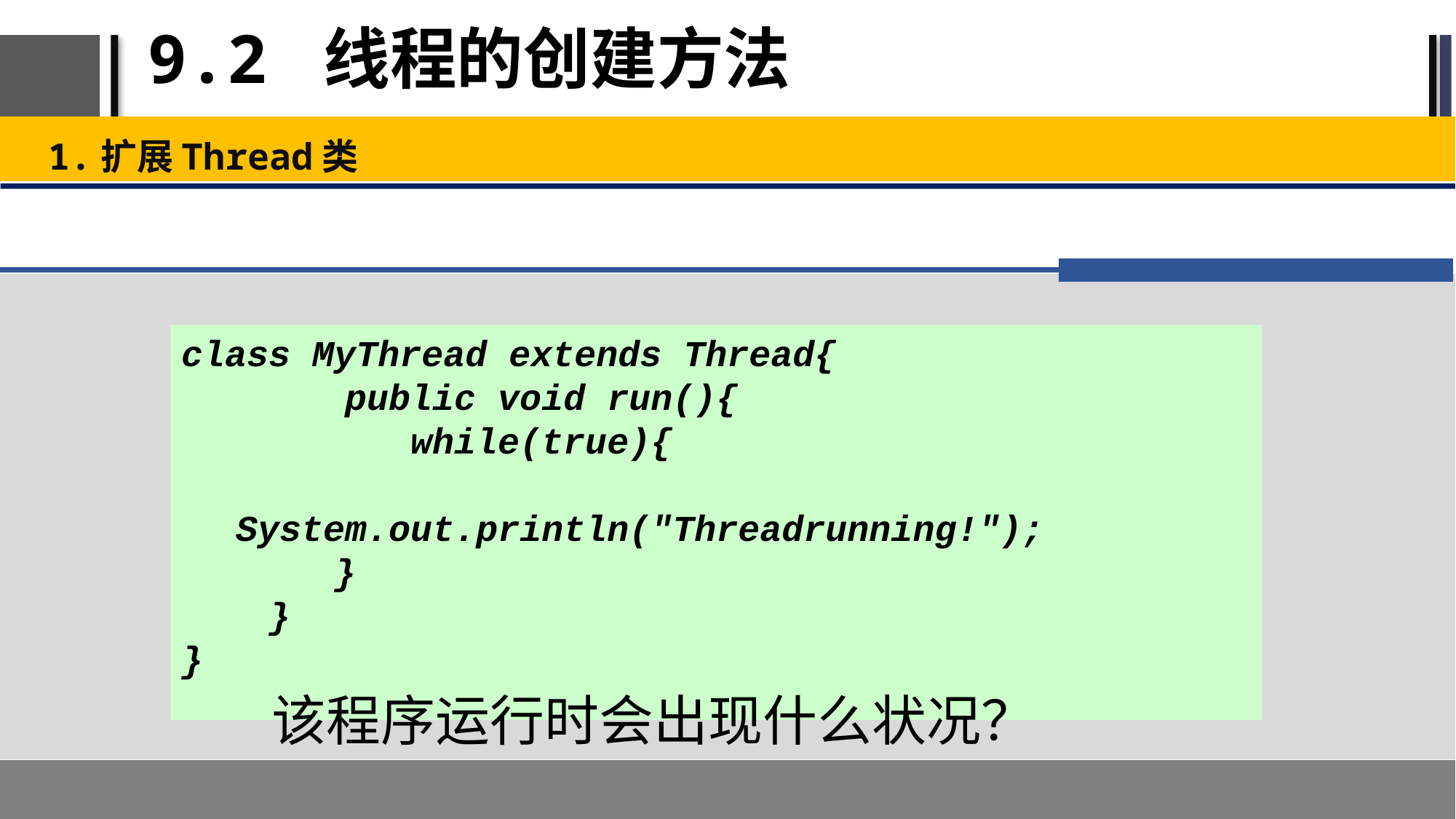

# 9.2 线程的创建方法

1.扩展Thread类

class MyThread extends Thread{
	public void run(){
	   while(true){
		System.out.println("Threadrunning!");
	  }
    }
}

该程序运行时会出现什么状况？